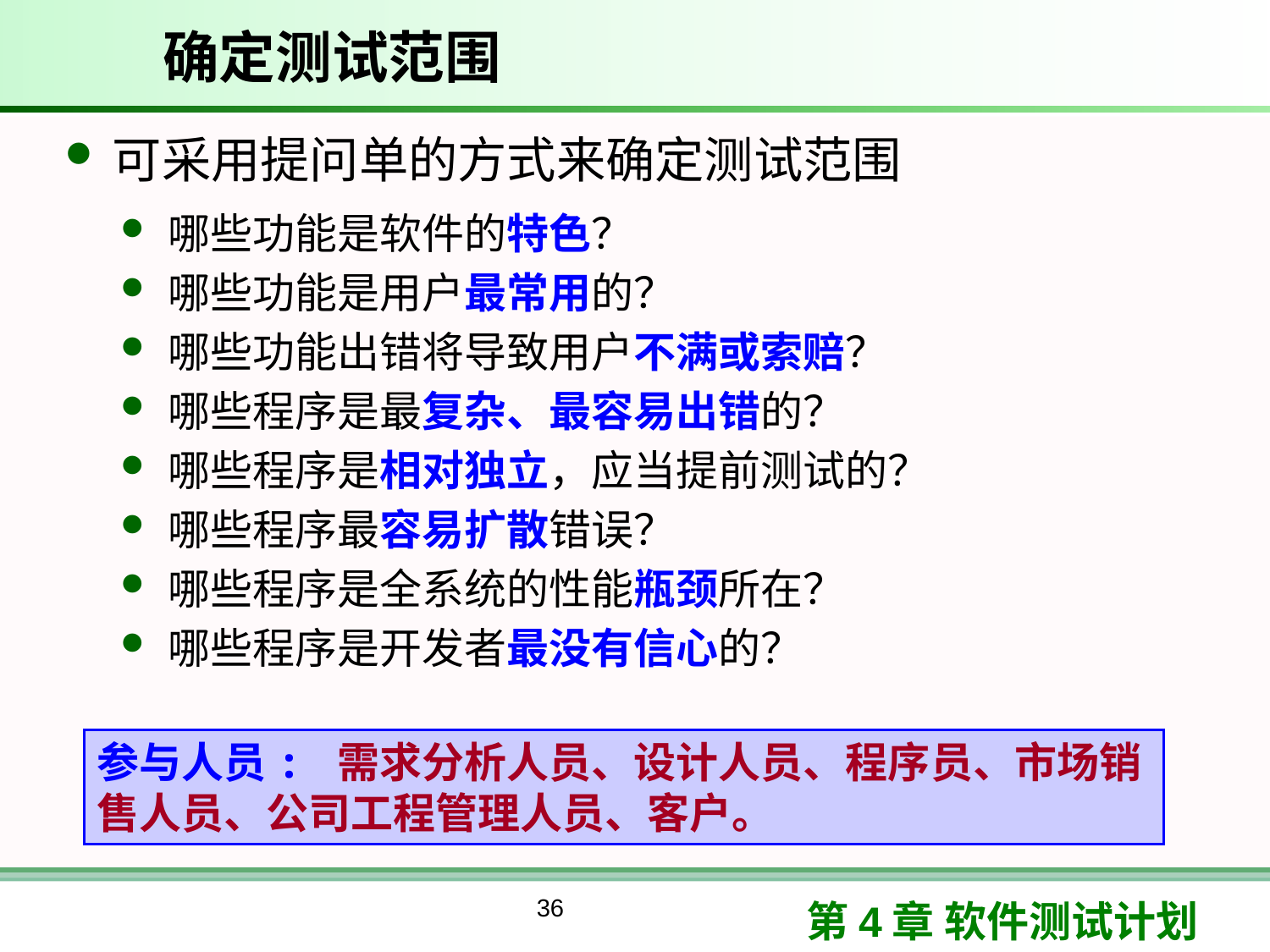

# 确定测试范围
可采用提问单的方式来确定测试范围
哪些功能是软件的特色？
哪些功能是用户最常用的？
哪些功能出错将导致用户不满或索赔？
哪些程序是最复杂、最容易出错的？
哪些程序是相对独立，应当提前测试的？
哪些程序最容易扩散错误？
哪些程序是全系统的性能瓶颈所在？
哪些程序是开发者最没有信心的？
参与人员: 需求分析人员、设计人员、程序员、市场销售人员、公司工程管理人员、客户。
36